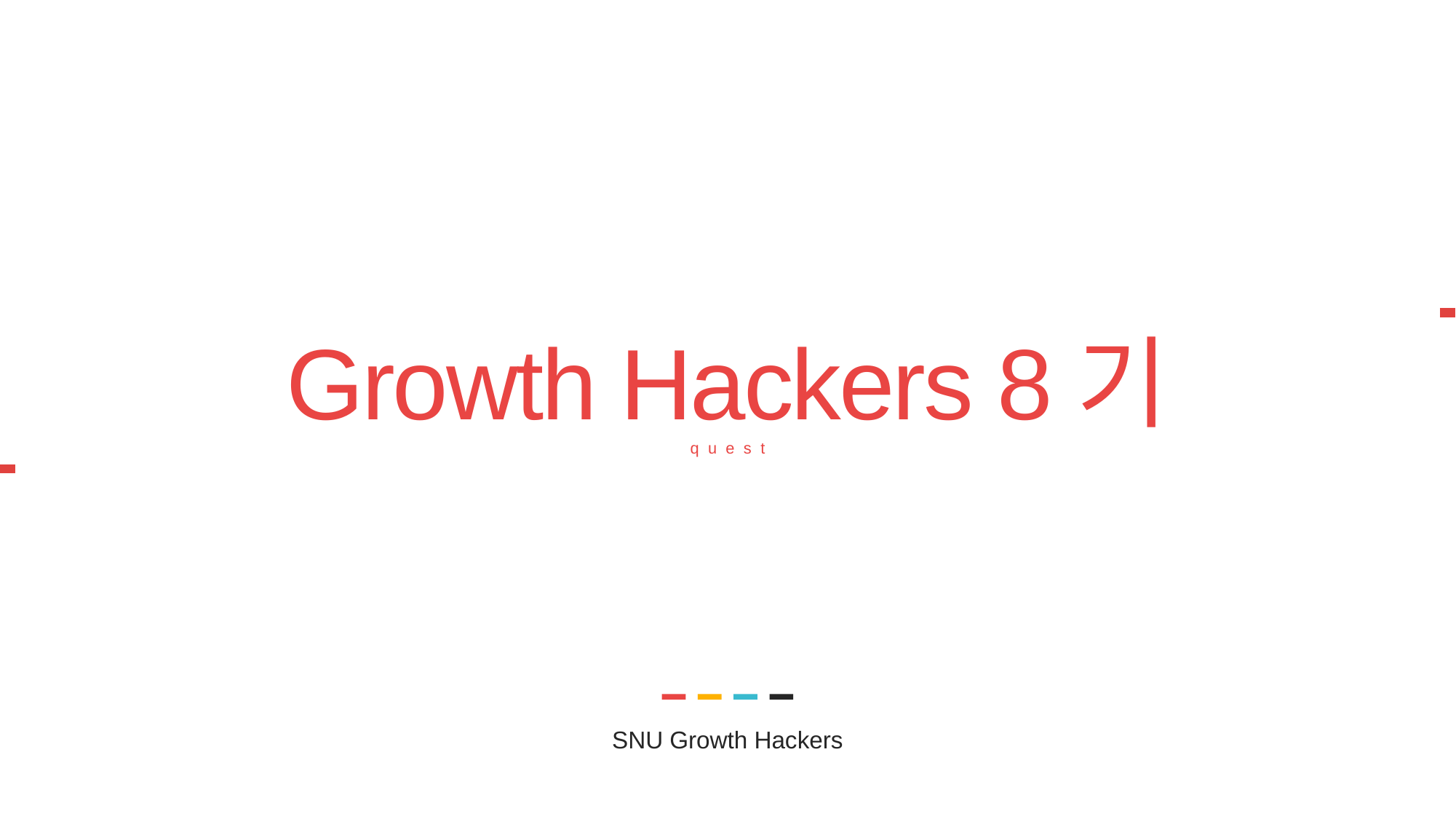

Growth Hackers 8기
quest

SNU Growth Hackers